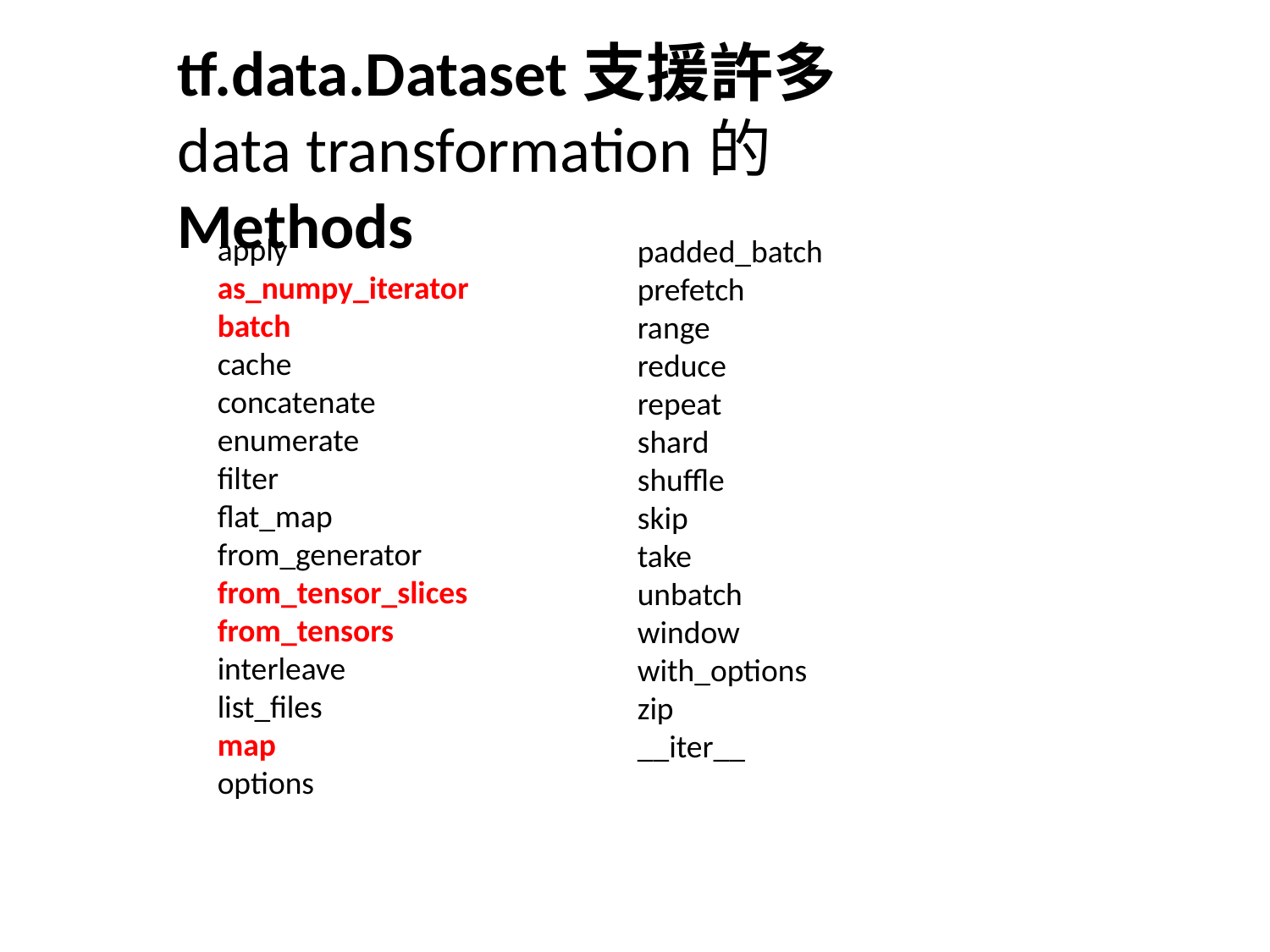

tf.data.Dataset支援許多
data transformation的
Methods
apply
as_numpy_iterator
batch
cache
concatenate
enumerate
filter
flat_map
from_generator
from_tensor_slices
from_tensors
interleave
list_files
map
options
padded_batch
prefetch
range
reduce
repeat
shard
shuffle
skip
take
unbatch
window
with_options
zip
__iter__